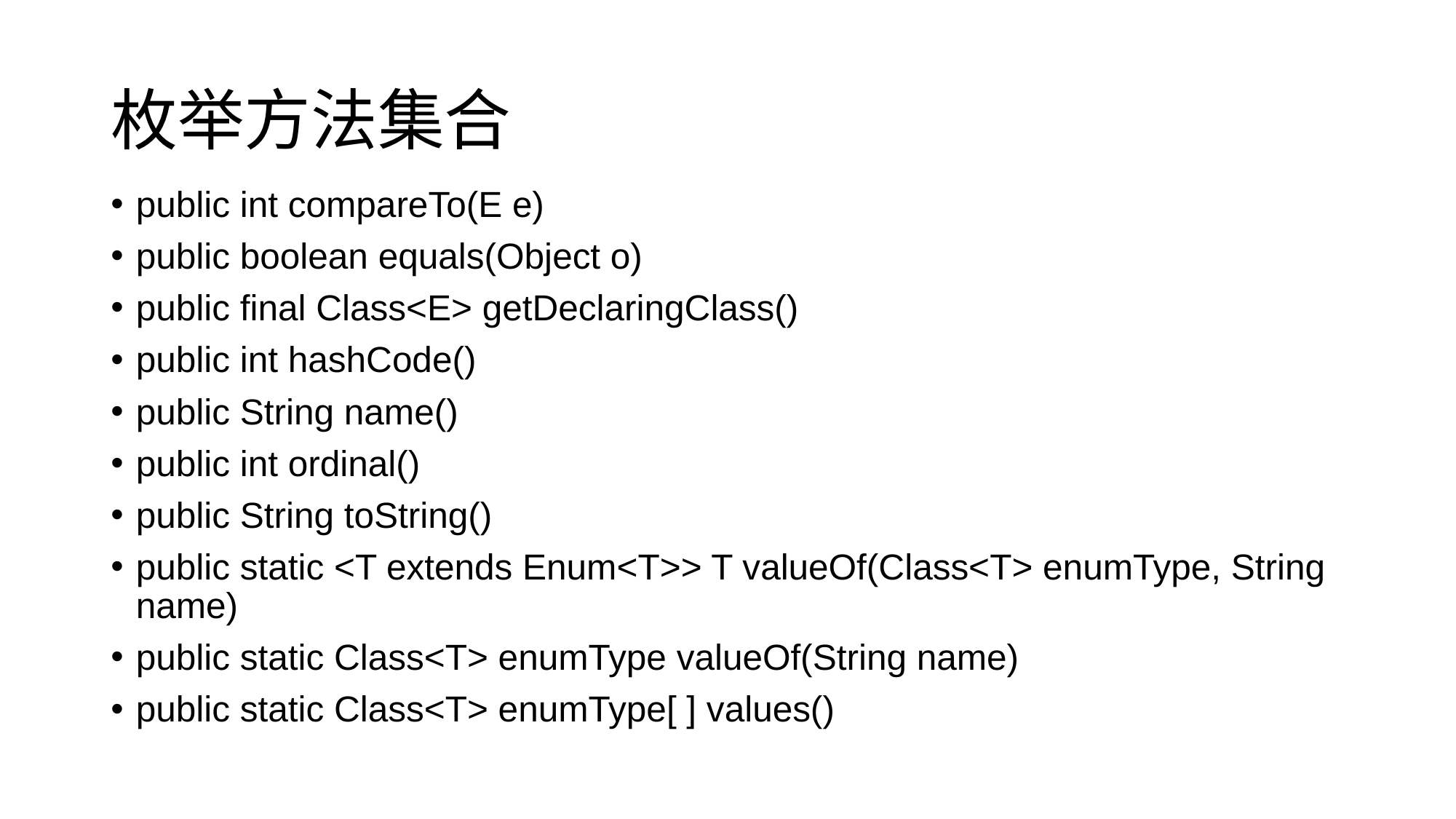

# 枚举方法集合
public int compareTo(E e)
public boolean equals(Object o)
public final Class<E> getDeclaringClass()
public int hashCode()
public String name()
public int ordinal()
public String toString()
public static <T extends Enum<T>> T valueOf(Class<T> enumType, String name)
public static Class<T> enumType valueOf(String name)
public static Class<T> enumType[ ] values()